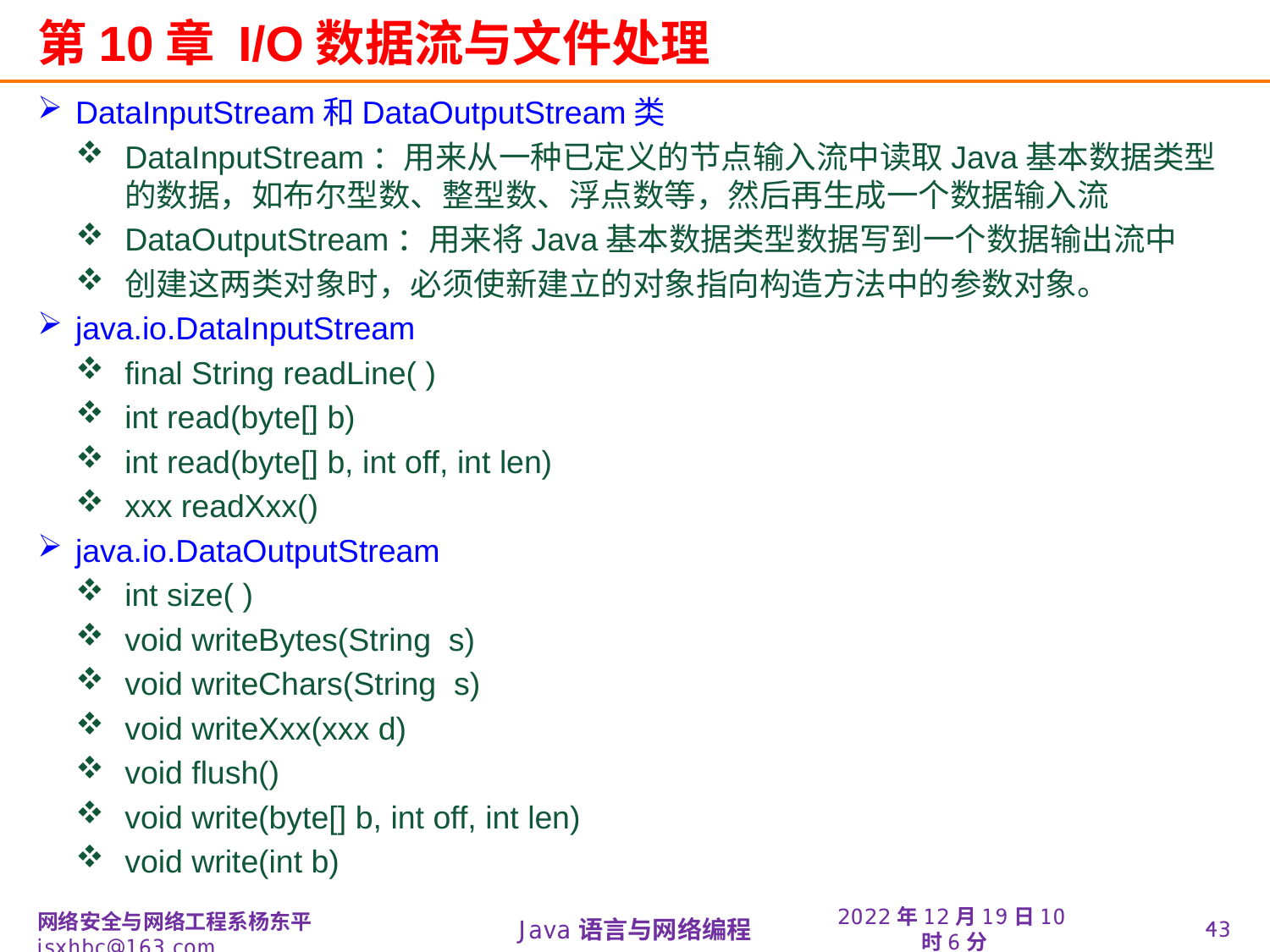

# 第10章 I/O数据流与文件处理
DataInputStream和DataOutputStream类
DataInputStream：用来从一种已定义的节点输入流中读取Java基本数据类型的数据，如布尔型数、整型数、浮点数等，然后再生成一个数据输入流
DataOutputStream：用来将Java基本数据类型数据写到一个数据输出流中
创建这两类对象时，必须使新建立的对象指向构造方法中的参数对象。
java.io.DataInputStream
final String readLine( )
int read(byte[] b)
int read(byte[] b, int off, int len)
xxx readXxx()
java.io.DataOutputStream
int size( )
void writeBytes(String  s)
void writeChars(String  s)
void writeXxx(xxx d)
void flush()
void write(byte[] b, int off, int len)
void write(int b)